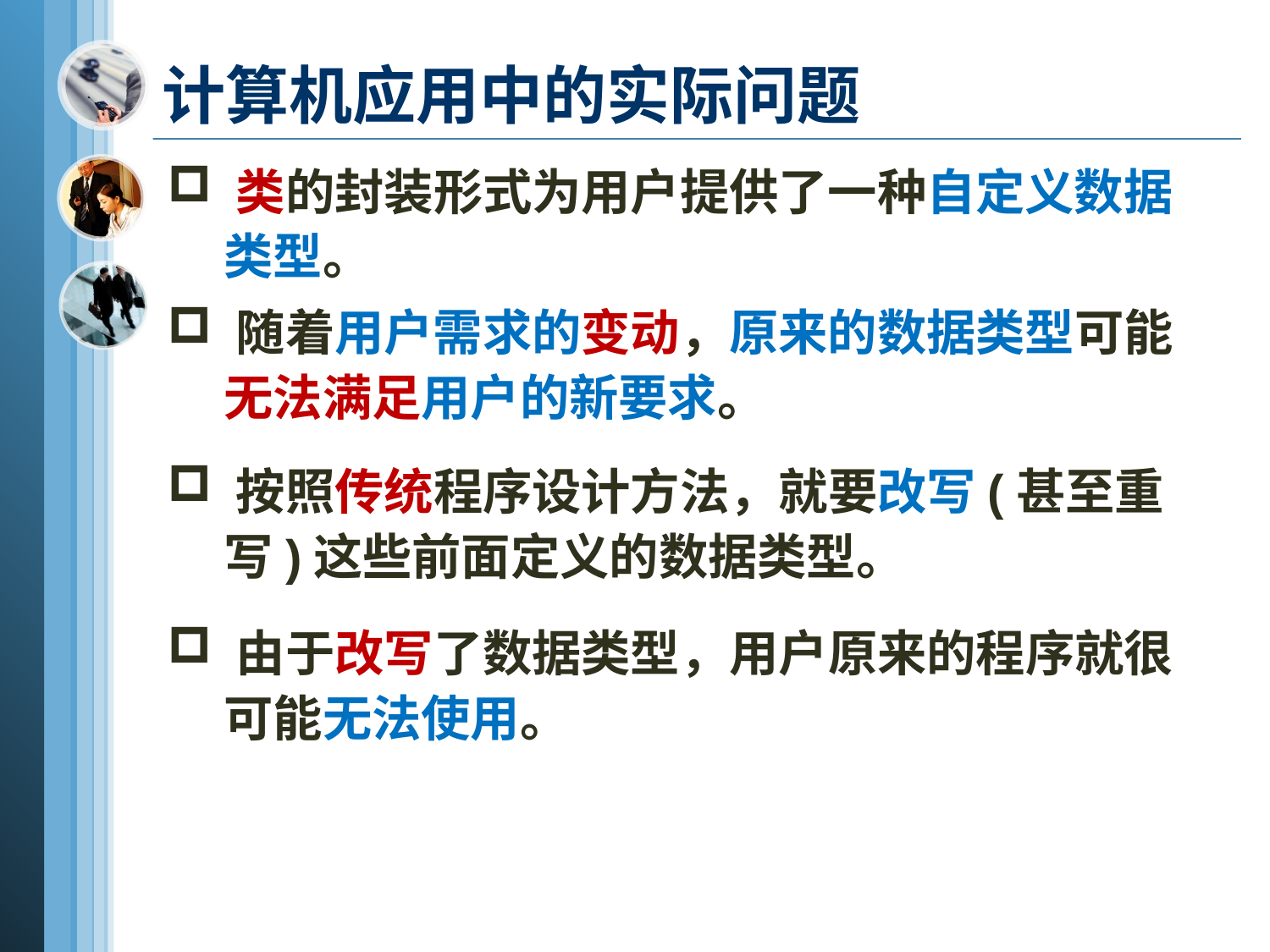

计算机应用中的实际问题
 类的封装形式为用户提供了一种自定义数据
    类型。
 随着用户需求的变动，原来的数据类型可能
    无法满足用户的新要求。
 按照传统程序设计方法，就要改写(甚至重
    写)这些前面定义的数据类型。
 由于改写了数据类型，用户原来的程序就很
    可能无法使用。